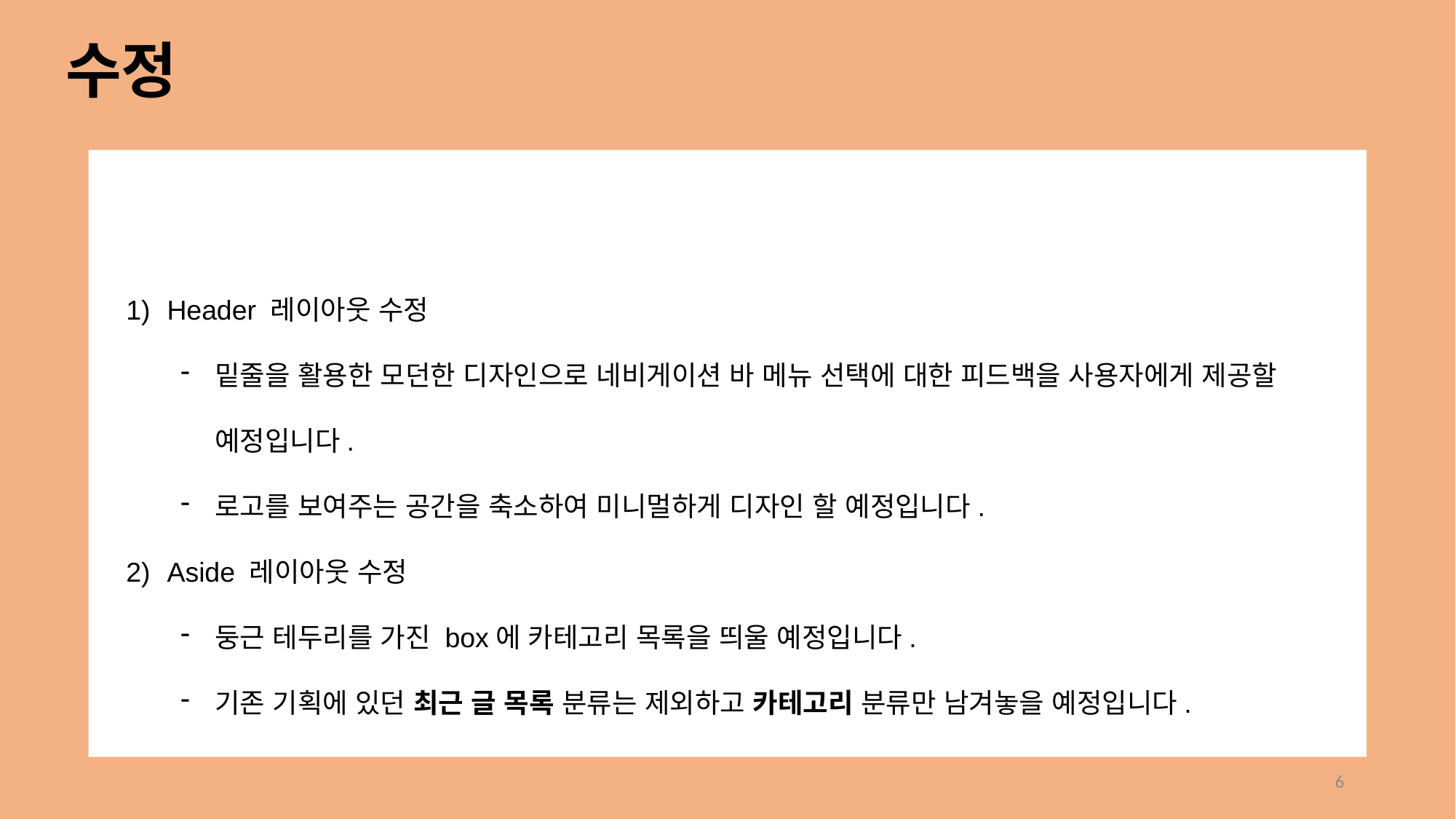

# 1-2. 레이아웃 수정

Header 레이아웃 수정
밑줄을 활용한 모던한 디자인으로 네비게이션 바 메뉴 선택에 대한 피드백을 사용자에게 제공할 예정입니다.
로고를 보여주는 공간을 축소하여 미니멀하게 디자인 할 예정입니다.
Aside 레이아웃 수정
둥근 테두리를 가진 box에 카테고리 목록을 띄울 예정입니다.
기존 기획에 있던 최근 글 목록 분류는 제외하고 카테고리 분류만 남겨놓을 예정입니다.
6